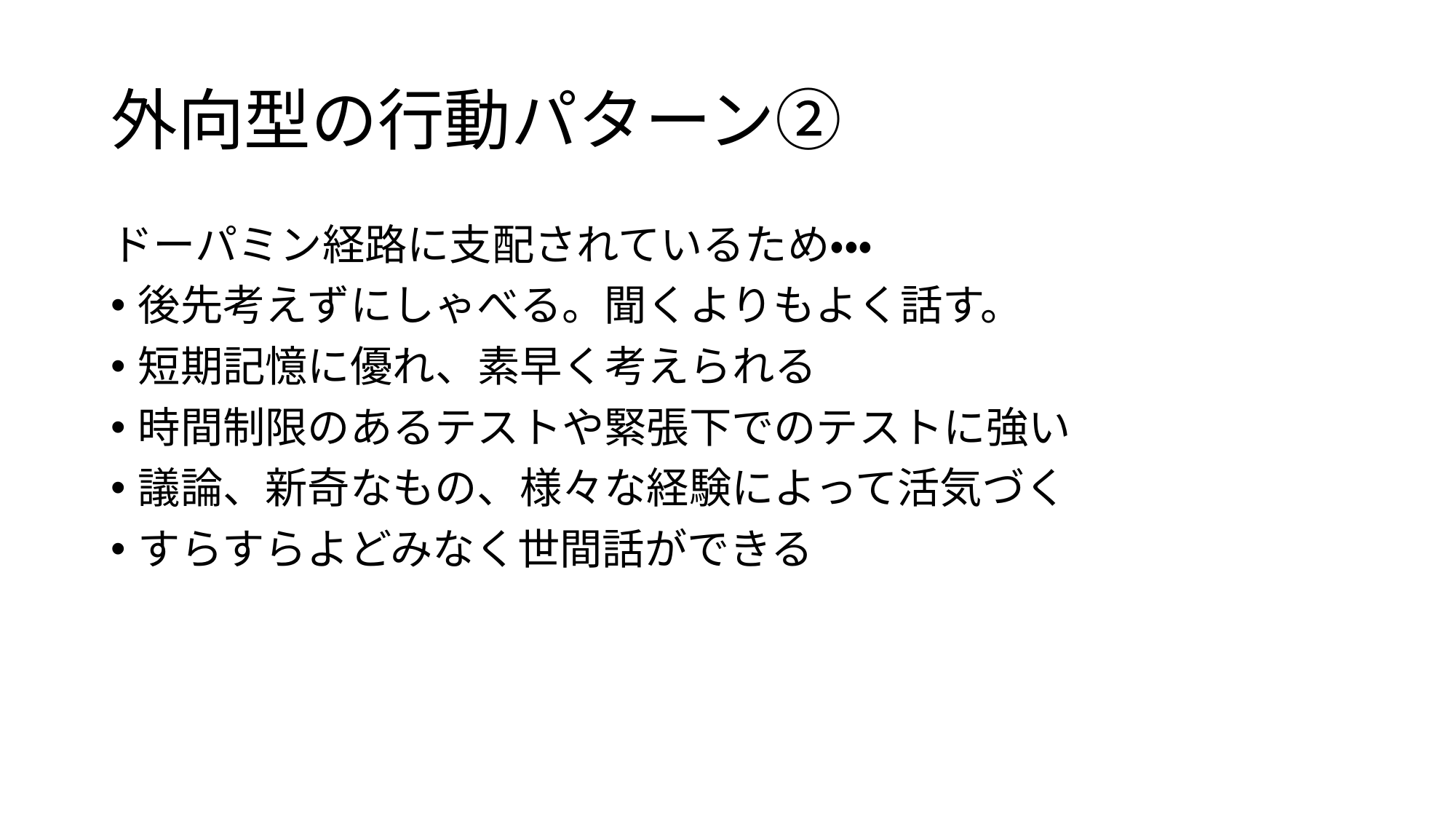

# 外向型の行動パターン②
ドーパミン経路に支配されているため・・・
後先考えずにしゃべる。聞くよりもよく話す。
短期記憶に優れ、素早く考えられる
時間制限のあるテストや緊張下でのテストに強い
議論、新奇なもの、様々な経験によって活気づく
すらすらよどみなく世間話ができる